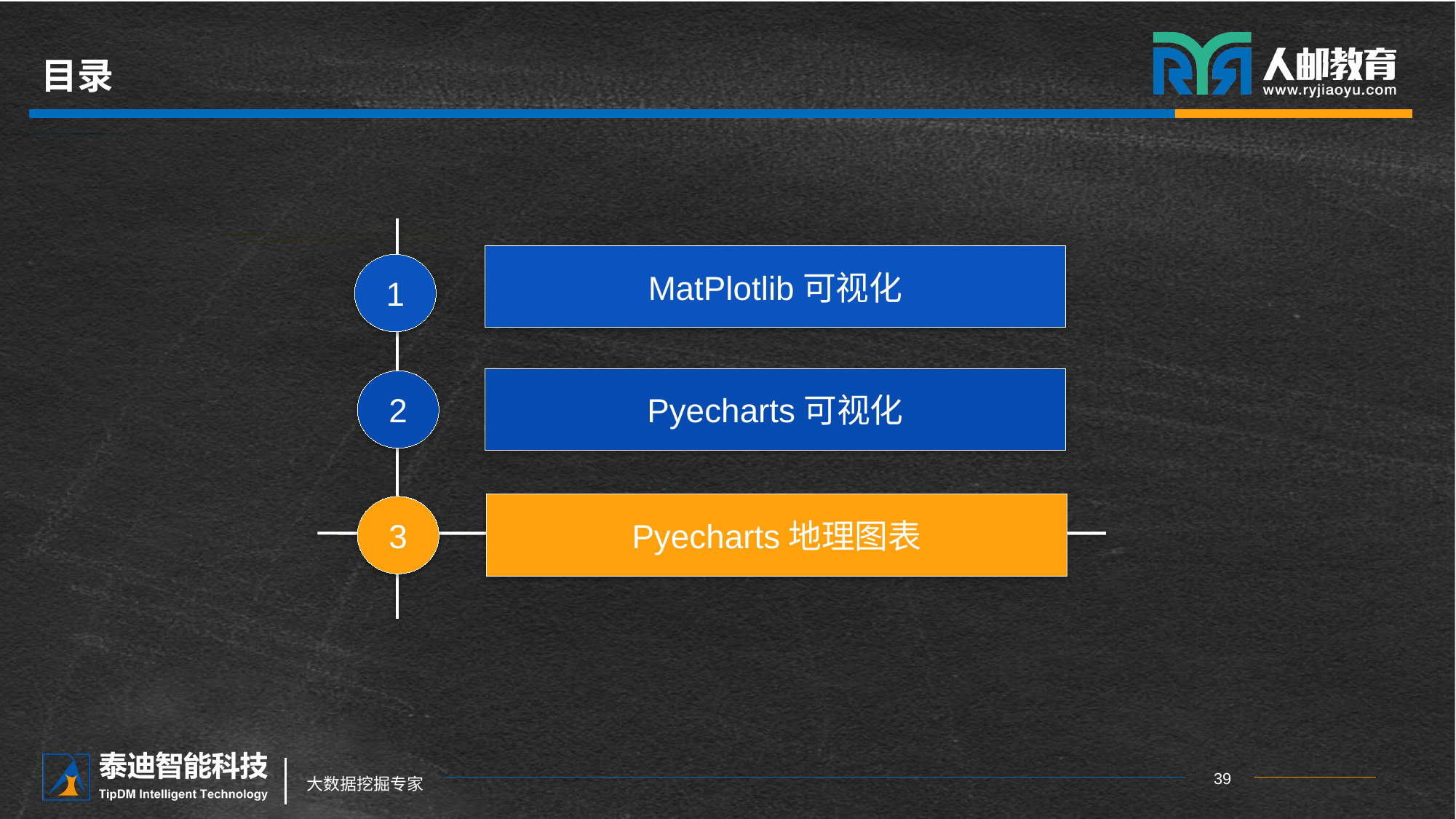

# 目录
MatPlotlib可视化
1
Pyecharts可视化
2
Pyecharts地理图表
3